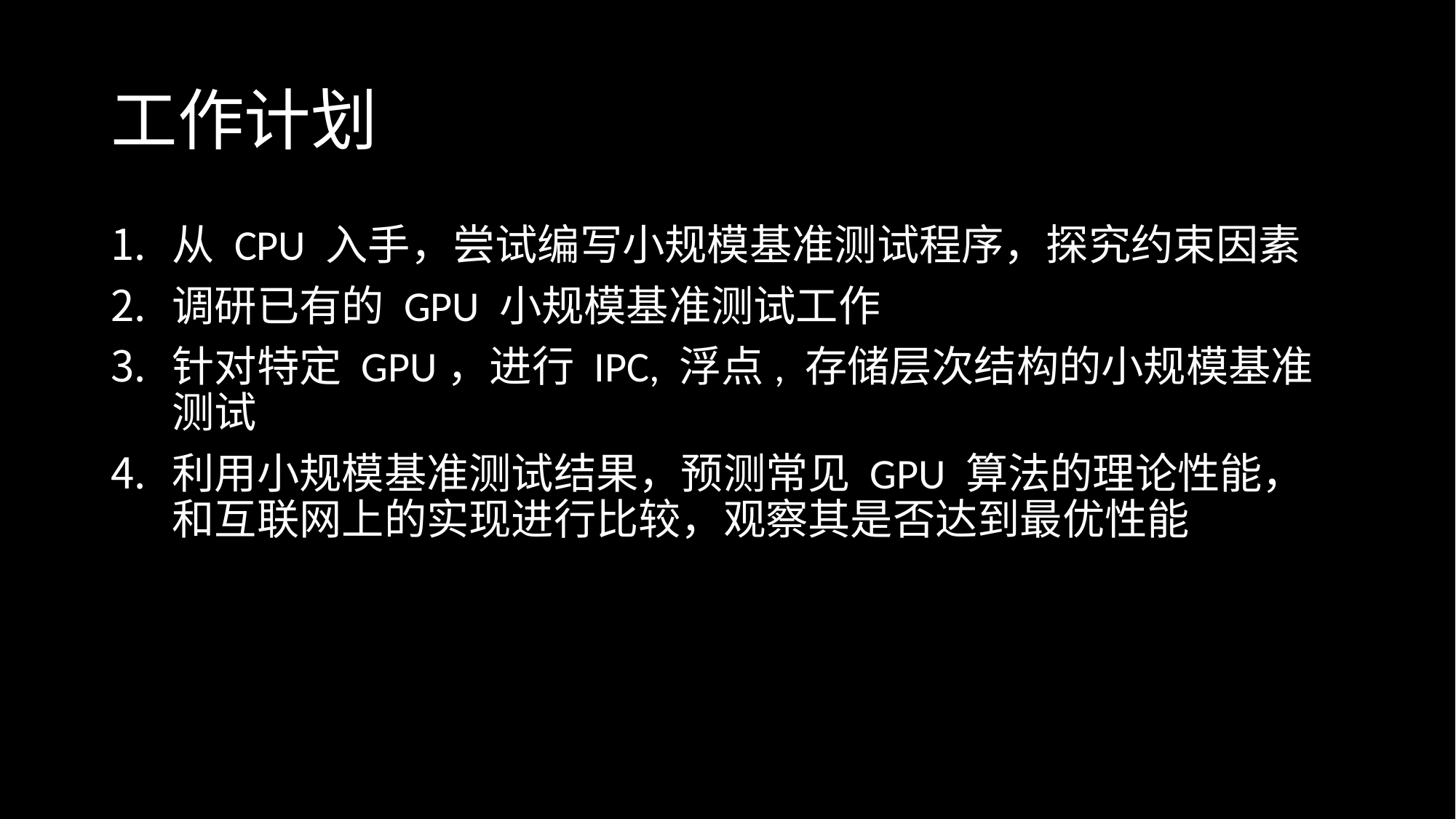

# 工作计划
从 CPU 入手，尝试编写小规模基准测试程序，探究约束因素
调研已有的 GPU 小规模基准测试工作
针对特定 GPU，进行 IPC, 浮点, 存储层次结构的小规模基准测试
利用小规模基准测试结果，预测常见 GPU 算法的理论性能，和互联网上的实现进行比较，观察其是否达到最优性能